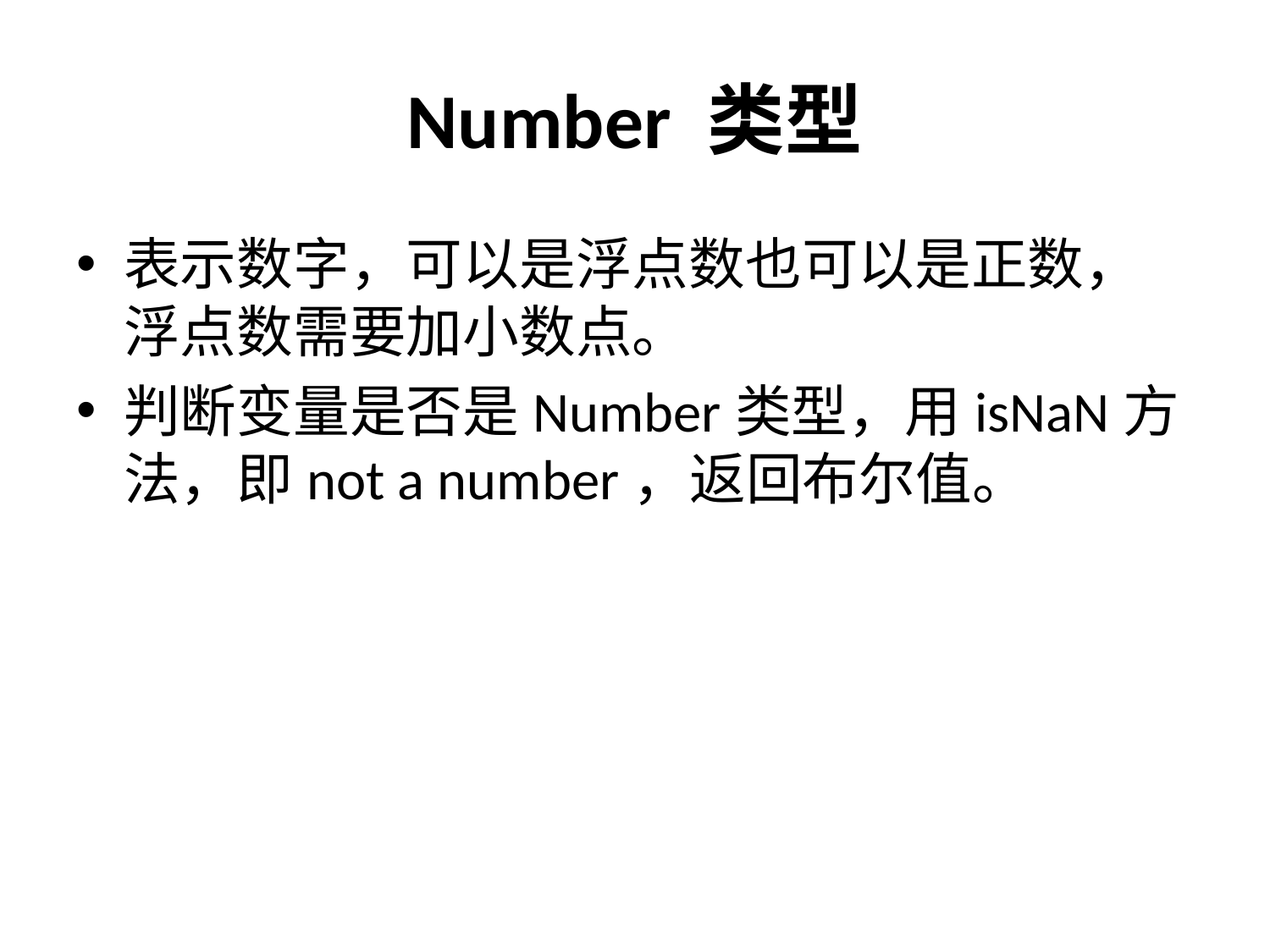

# Number 类型
表示数字，可以是浮点数也可以是正数，浮点数需要加小数点。
判断变量是否是Number类型，用isNaN方法，即not a number，返回布尔值。